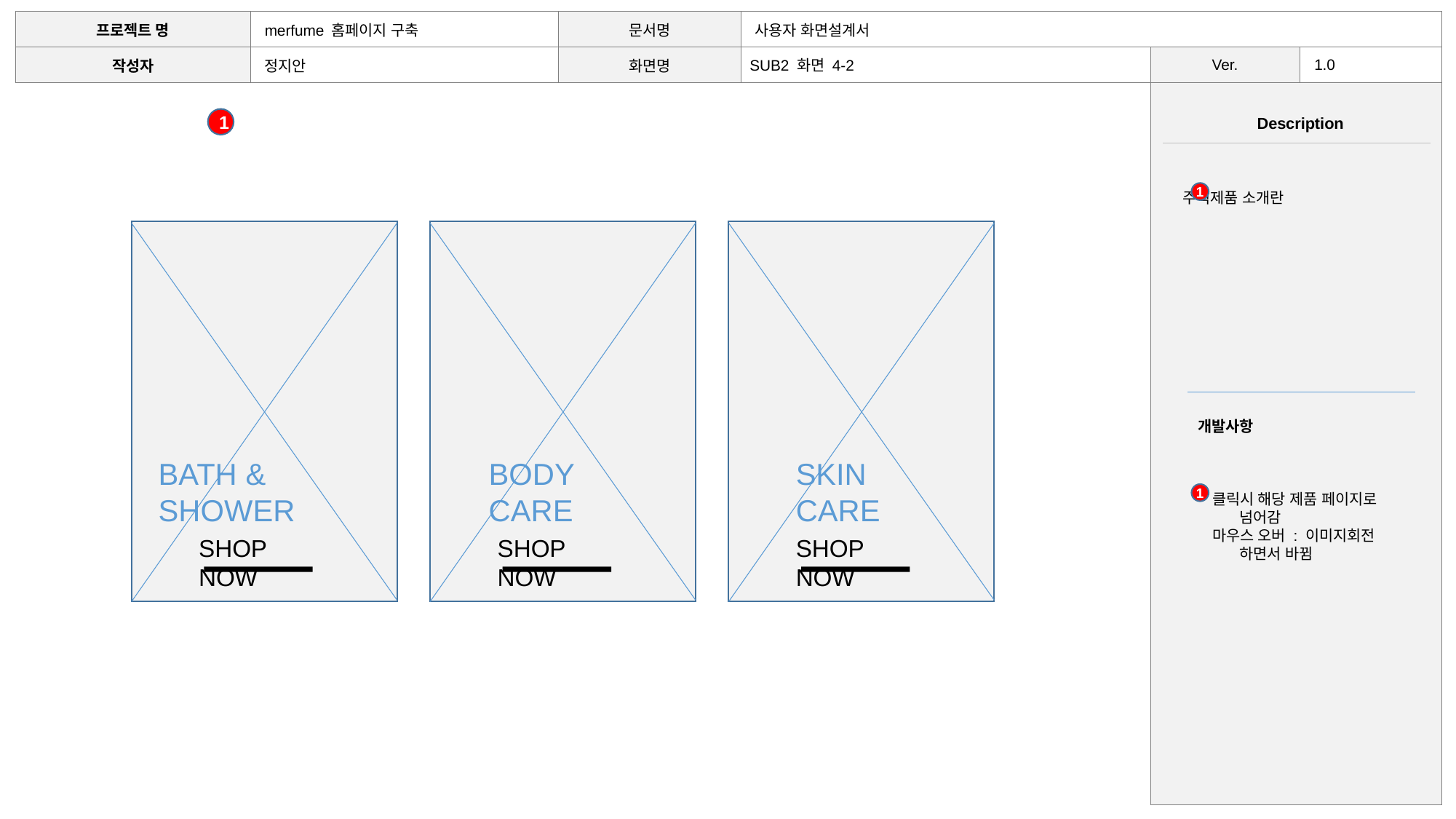

SUB2 화면 4-2
1
1
주력제품 소개란

개발사항
BATH & SHOWER
BODY CARE
SKIN CARE
1
클릭시 해당 제품 페이지로 넘어감
마우스 오버 : 이미지회전 하면서 바뀜
SHOP NOW

SHOP NOW

SHOP NOW